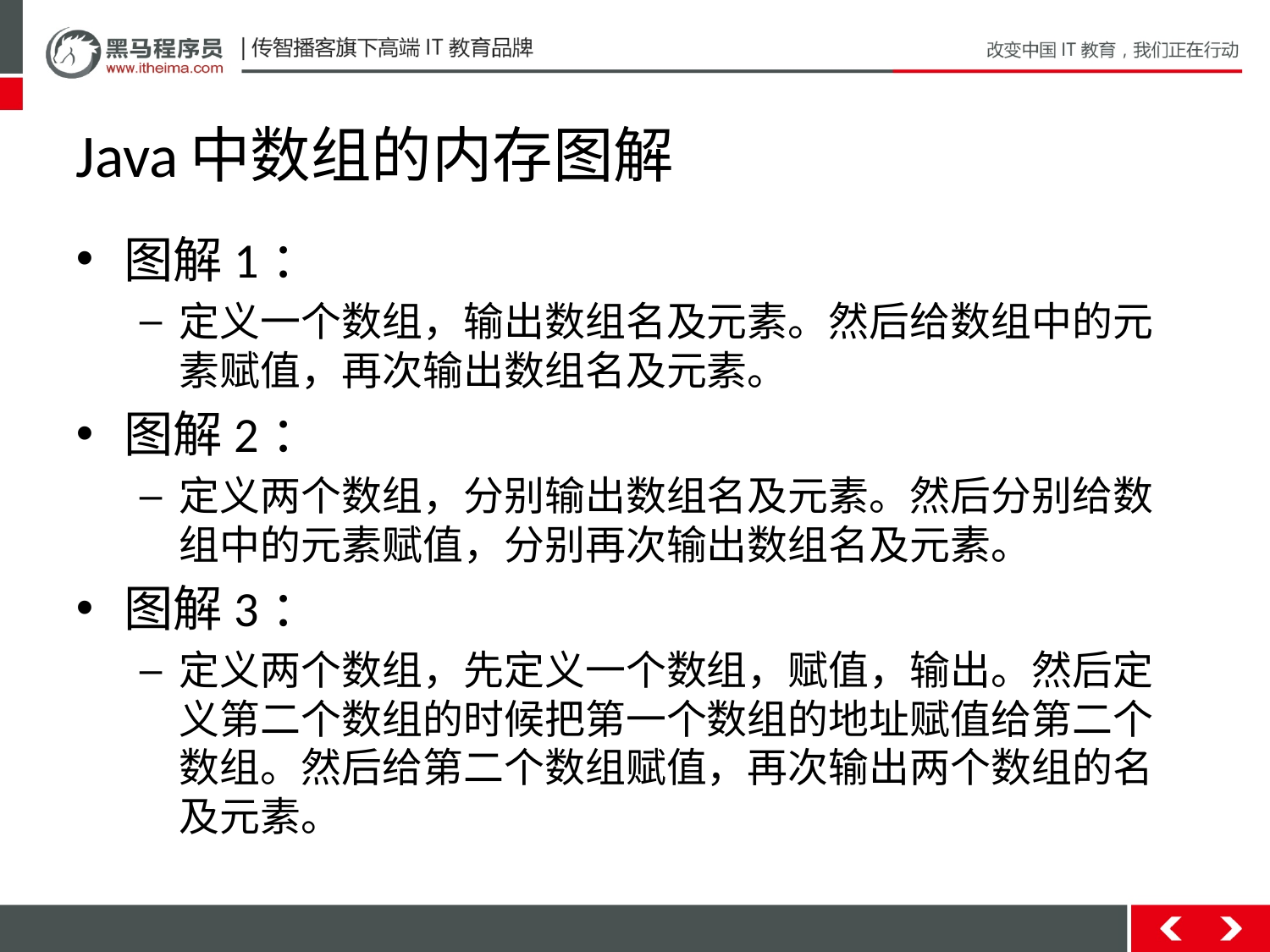

# Java中数组的内存图解
图解1：
定义一个数组，输出数组名及元素。然后给数组中的元素赋值，再次输出数组名及元素。
图解2：
定义两个数组，分别输出数组名及元素。然后分别给数组中的元素赋值，分别再次输出数组名及元素。
图解3：
定义两个数组，先定义一个数组，赋值，输出。然后定义第二个数组的时候把第一个数组的地址赋值给第二个数组。然后给第二个数组赋值，再次输出两个数组的名及元素。